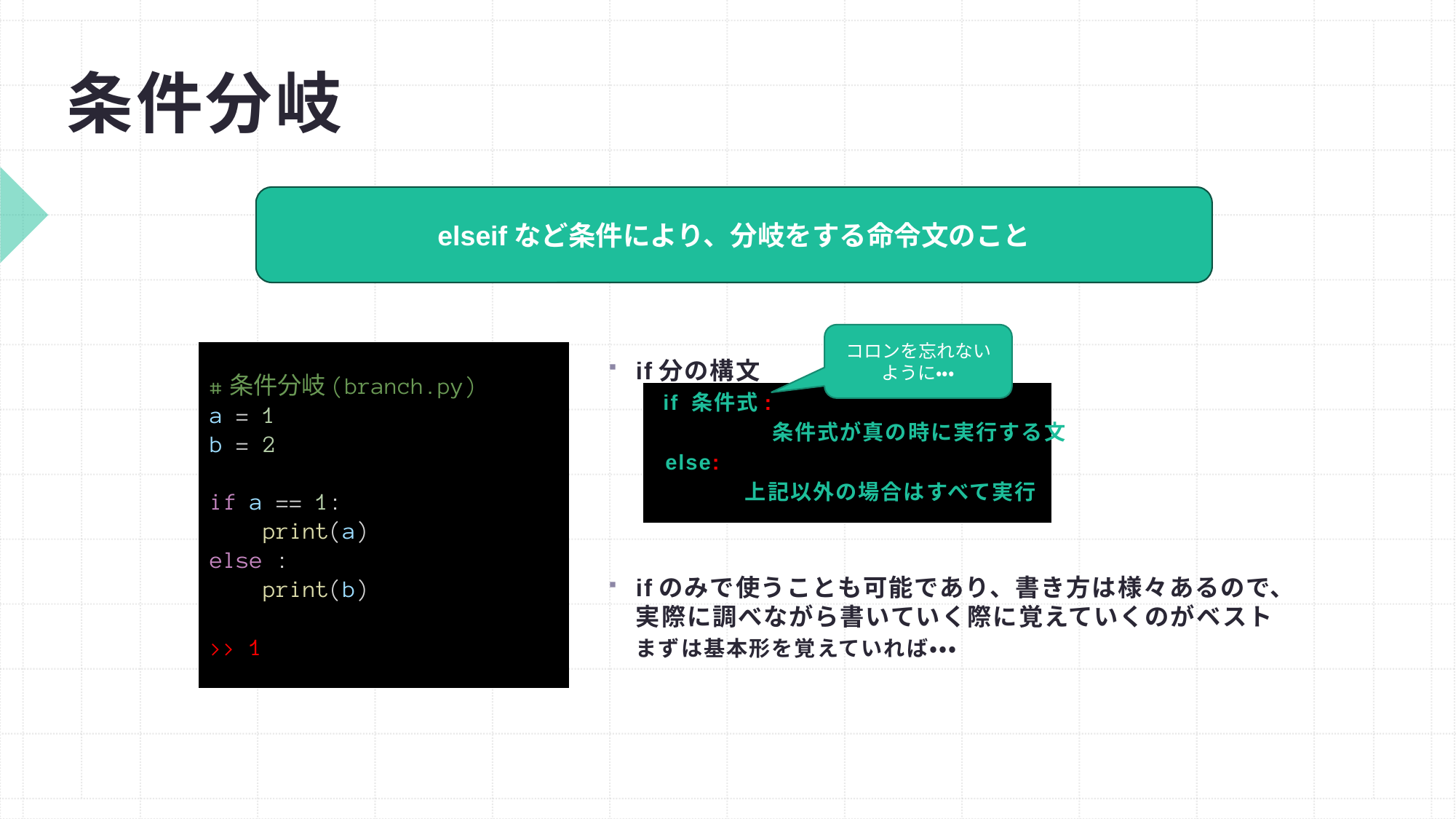

# 条件分岐
elseifなど条件により、分岐をする命令文のこと
コロンを忘れないように・・・
if分の構文
if 条件式:
	条件式が真の時に実行する文
    else:
	上記以外の場合はすべて実行

ifのみで使うことも可能であり、書き方は様々あるので、実際に調べながら書いていく際に覚えていくのがベスト
まずは基本形を覚えていれば・・・
#条件分岐(branch.py)
a = 1
b = 2
if a == 1:
    print(a)
else :
    print(b)

>> 1